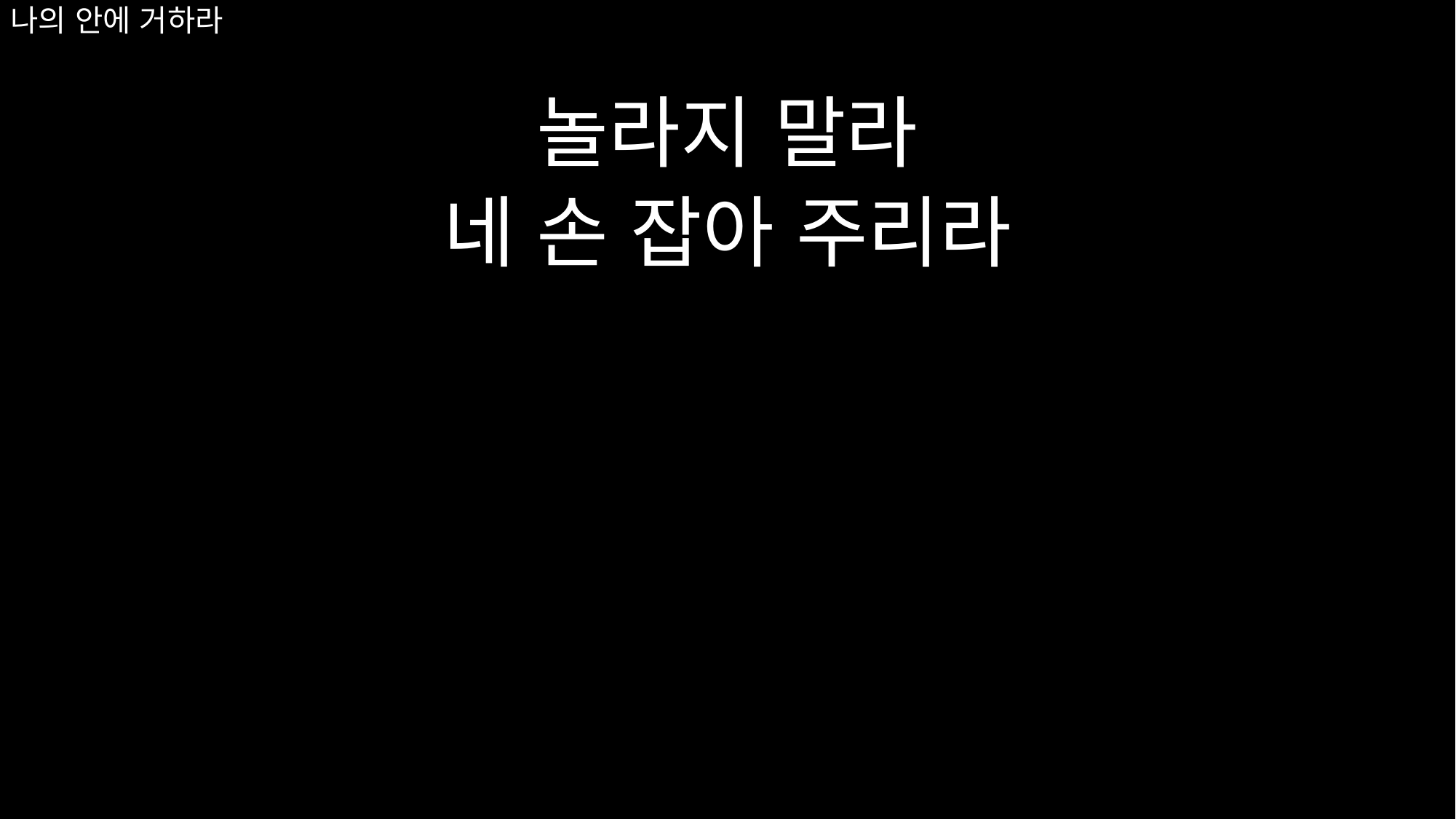

# 나의 안에 거하라
놀라지 말라
네 손 잡아 주리라